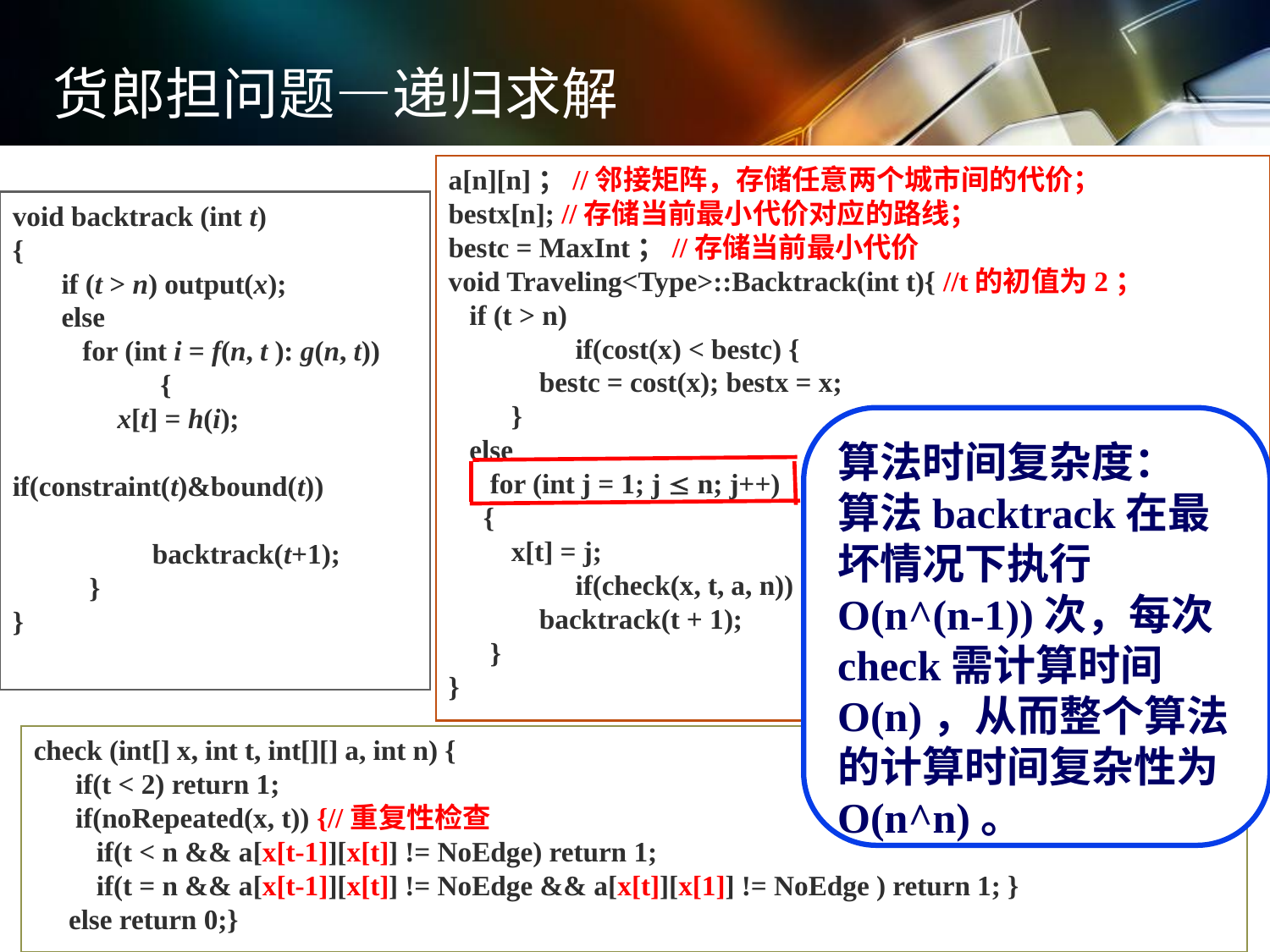

货郎担问题—递归求解
a[n][n]；//邻接矩阵，存储任意两个城市间的代价；
bestx[n]; //存储当前最小代价对应的路线；
bestc = MaxInt；//存储当前最小代价
void Traveling<Type>::Backtrack(int t){ //t的初值为2；
   if (t > n)
	if(cost(x) < bestc) {
             bestc = cost(x); bestx = x;
         }
   else
      for (int j = 1; j ≤ n; j++)
     {
         x[t] = j;
	if(check(x, t, a, n))
             backtrack(t + 1);
      }
}
void backtrack (int t)
{
       if (t > n) output(x);
       else
          for (int i = f(n, t ): g(n, t))
	   {
               x[t] = h(i);
              if(constraint(t)&bound(t))
                    backtrack(t+1);
           }
}
算法时间复杂度：
算法backtrack在最坏情况下执行O(n^(n-1))次，每次check需计算时间O(n)，从而整个算法的计算时间复杂性为O(n^n)。
check (int[] x, int t, int[][] a, int n) {
      if(t < 2) return 1;
      if(noRepeated(x, t)) {//重复性检查
         if(t < n && a[x[t-1]][x[t]] != NoEdge) return 1;
         if(t = n && a[x[t-1]][x[t]] != NoEdge && a[x[t]][x[1]] != NoEdge ) return 1; }
     else return 0;}